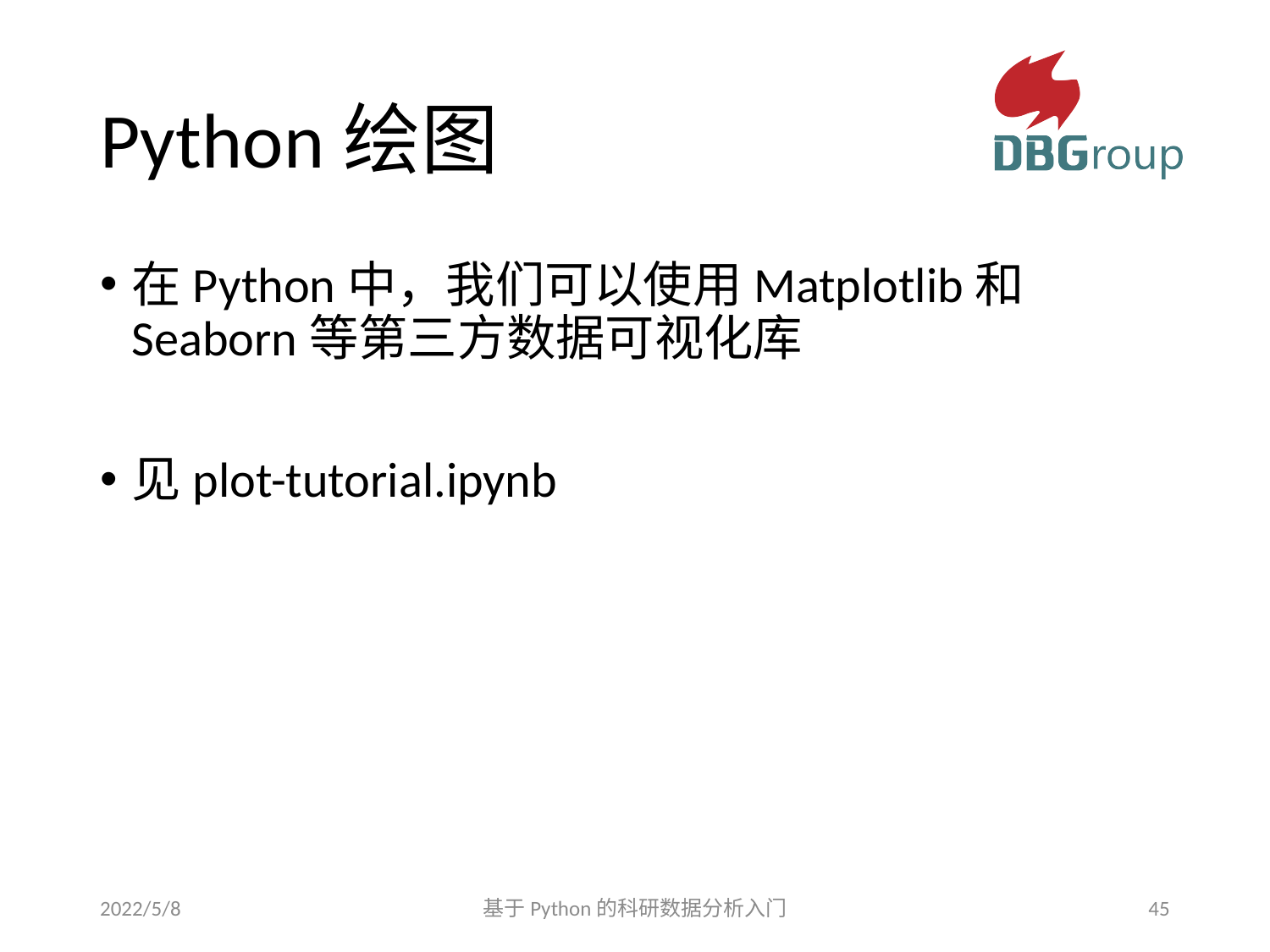

# Python绘图
在Python中，我们可以使用Matplotlib和Seaborn等第三方数据可视化库

见plot-tutorial.ipynb
2022/5/8
基于Python的科研数据分析入门
45